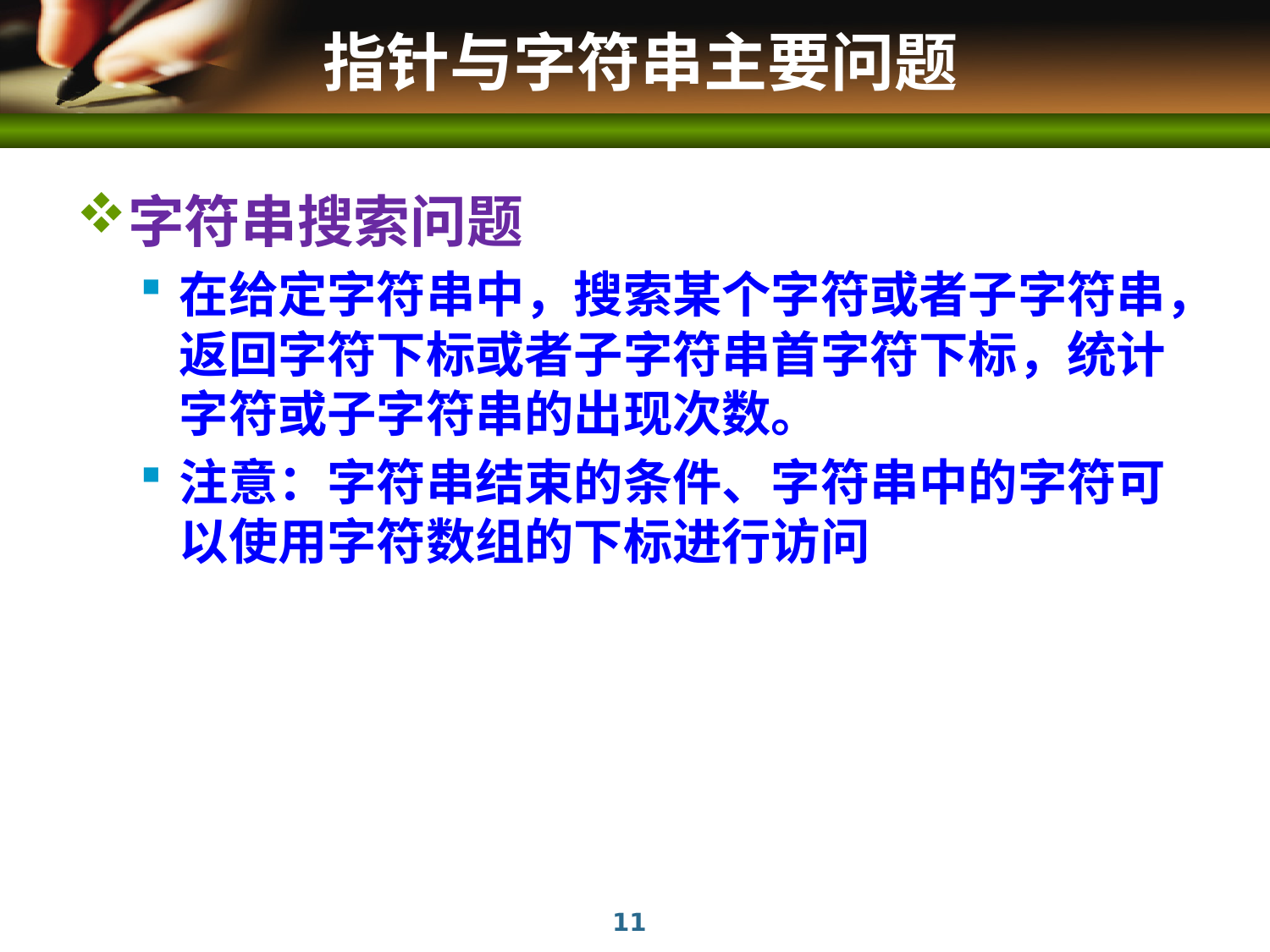

# 指针与字符串主要问题
字符串搜索问题
在给定字符串中，搜索某个字符或者子字符串，返回字符下标或者子字符串首字符下标，统计字符或子字符串的出现次数。
注意：字符串结束的条件、字符串中的字符可以使用字符数组的下标进行访问
11